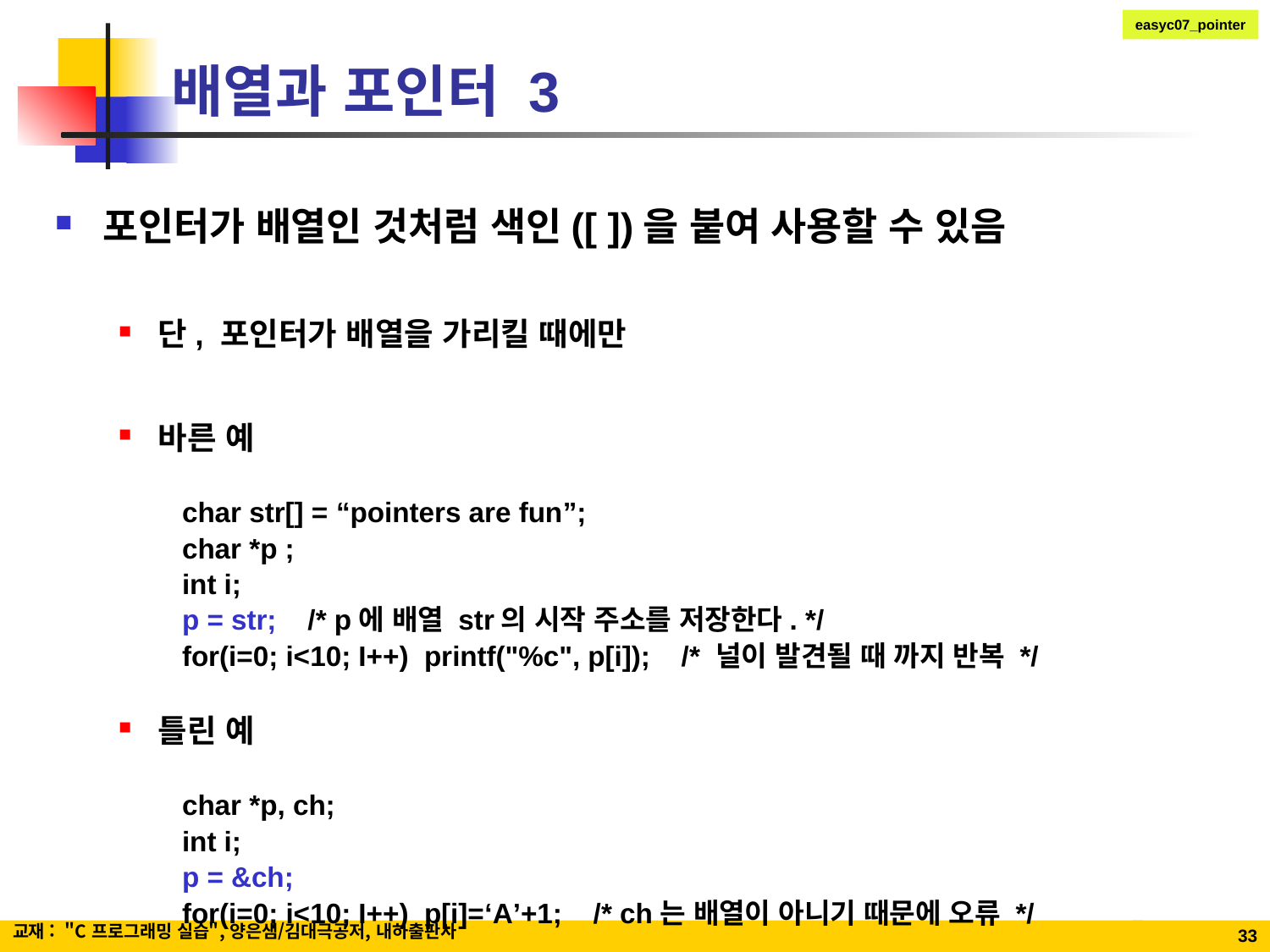

# 배열과 포인터 3
포인터가 배열인 것처럼 색인([ ])을 붙여 사용할 수 있음

단, 포인터가 배열을 가리킬 때에만

바른 예

char str[] = “pointers are fun”;
char *p ;
int i;
p = str;    /* p에 배열 str의 시작 주소를 저장한다. */
for(i=0; i<10; I++)  printf("%c", p[i]);    /* 널이 발견될 때 까지 반복 */

틀린 예

char *p, ch;
int i;
p = &ch;
for(i=0; i<10; I++)  p[i]=‘A’+1;    /* ch는 배열이 아니기 때문에 오류 */
교재 :  "C 프로그래밍 실습", 양은샘/김대극공저, 내하출판사
33